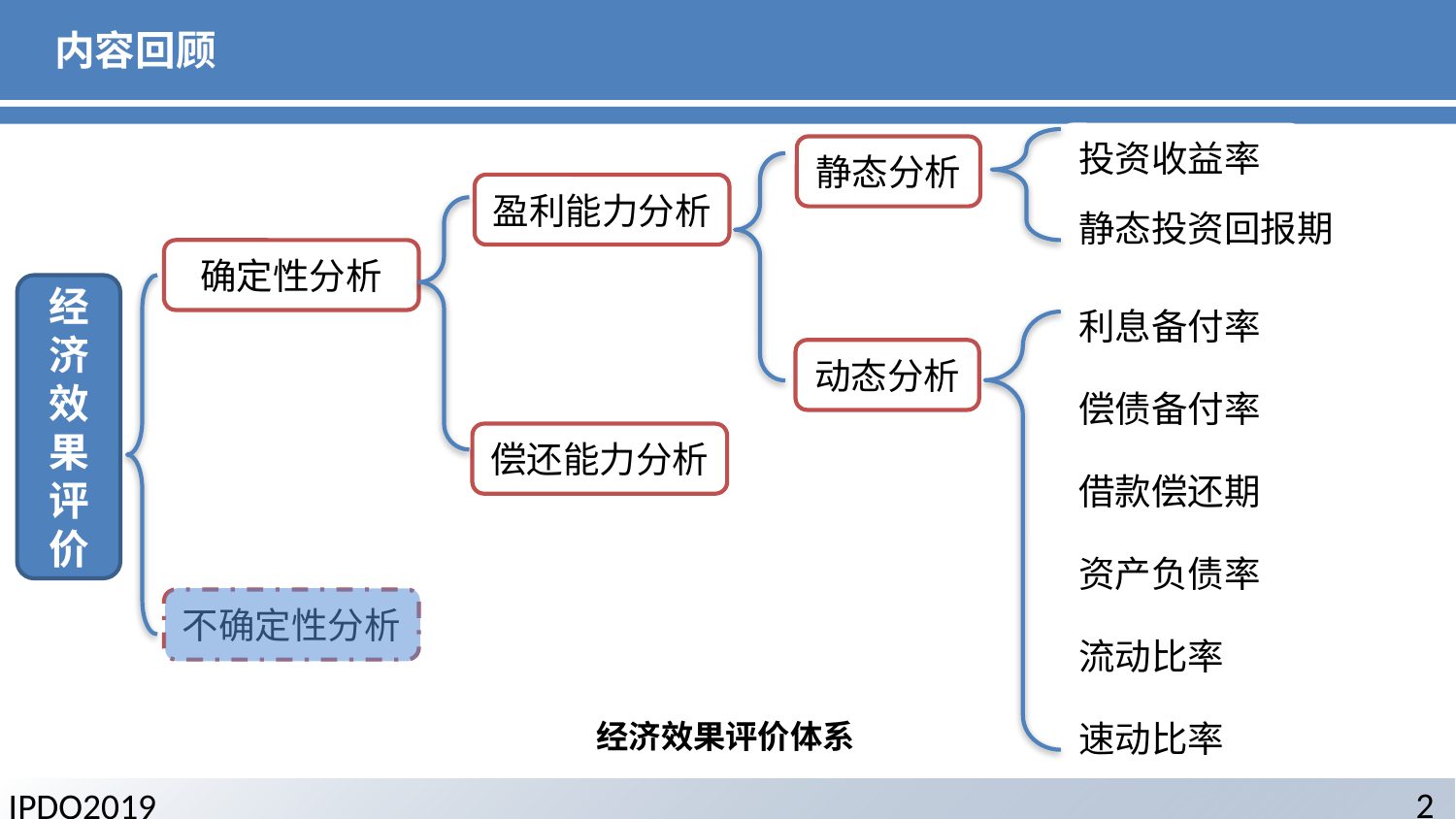

# 内容回顾

投资收益率

静态分析

盈利能力分析
静态投资回报期

确定性分析
经济效果评价

利息备付率

动态分析
偿债备付率
偿还能力分析
借款偿还期
资产负债率

不确定性分析
流动比率
速动比率
经济效果评价体系
2
IPDO2019